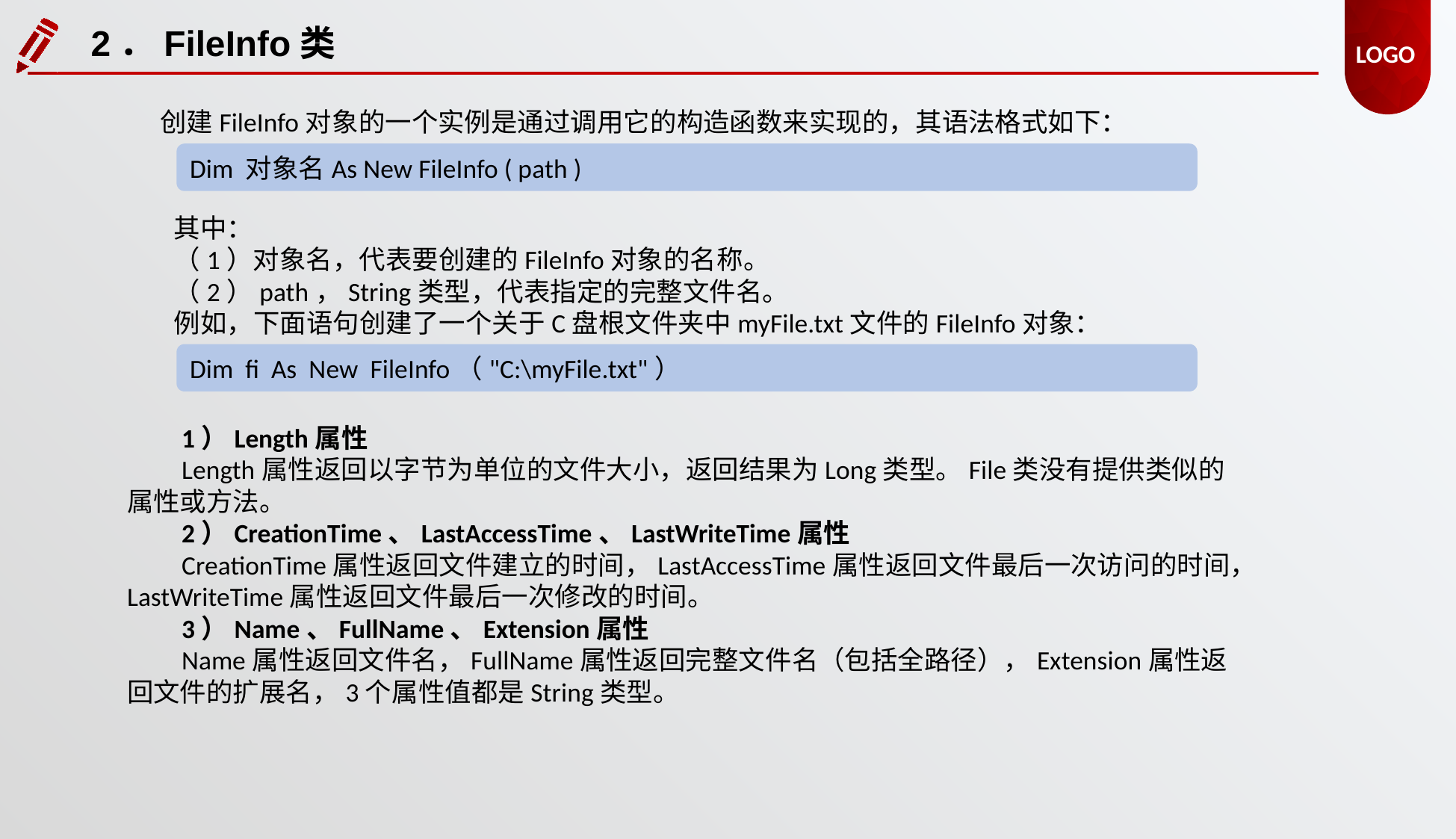

2．FileInfo类
创建FileInfo对象的一个实例是通过调用它的构造函数来实现的，其语法格式如下：
Dim 对象名As New FileInfo ( path )
其中：
（1）对象名，代表要创建的FileInfo对象的名称。
（2）path，String类型，代表指定的完整文件名。
例如，下面语句创建了一个关于C盘根文件夹中myFile.txt文件的FileInfo对象：
Dim  fi  As  New  FileInfo（"C:\myFile.txt"）
1）Length属性
Length属性返回以字节为单位的文件大小，返回结果为Long类型。File类没有提供类似的属性或方法。
2）CreationTime、LastAccessTime、LastWriteTime属性
CreationTime属性返回文件建立的时间，LastAccessTime属性返回文件最后一次访问的时间，LastWriteTime属性返回文件最后一次修改的时间。
3）Name、FullName、Extension属性
Name属性返回文件名，FullName属性返回完整文件名（包括全路径），Extension属性返回文件的扩展名，3个属性值都是String类型。